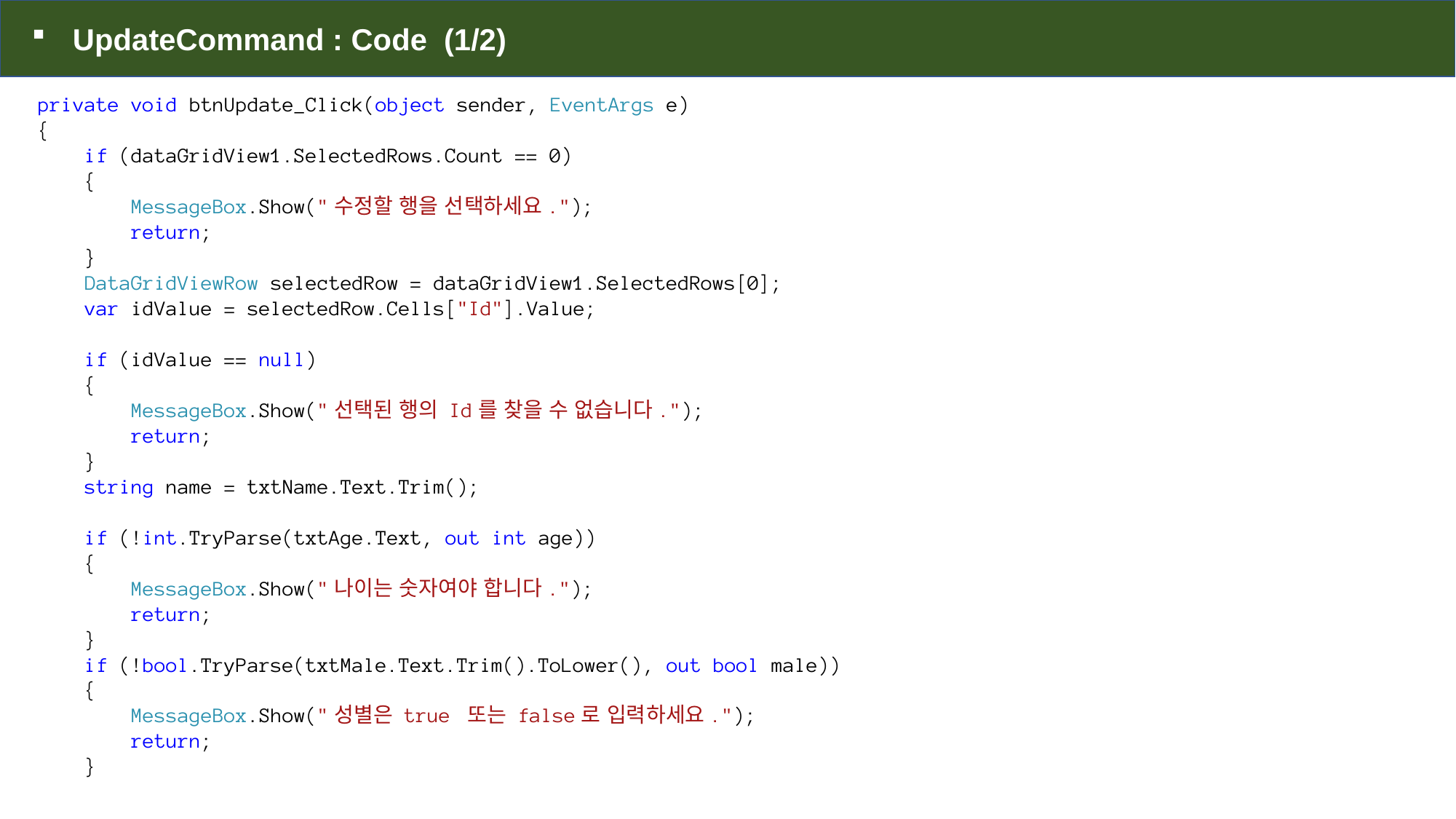

UpdateCommand : Code  (1/2)
private void btnUpdate_Click(object sender, EventArgs e)
{
    if (dataGridView1.SelectedRows.Count == 0)
    {
        MessageBox.Show("수정할 행을 선택하세요.");
        return;
    }
    DataGridViewRow selectedRow = dataGridView1.SelectedRows[0];
    var idValue = selectedRow.Cells["Id"].Value;

    if (idValue == null)
    {
        MessageBox.Show("선택된 행의 Id를 찾을 수 없습니다.");
        return;
    }
    string name = txtName.Text.Trim();

    if (!int.TryParse(txtAge.Text, out int age))
    {
        MessageBox.Show("나이는 숫자여야 합니다.");
        return;
    }
    if (!bool.TryParse(txtMale.Text.Trim().ToLower(), out bool male))
    {
        MessageBox.Show("성별은 true 또는 false로 입력하세요.");
        return;
    }